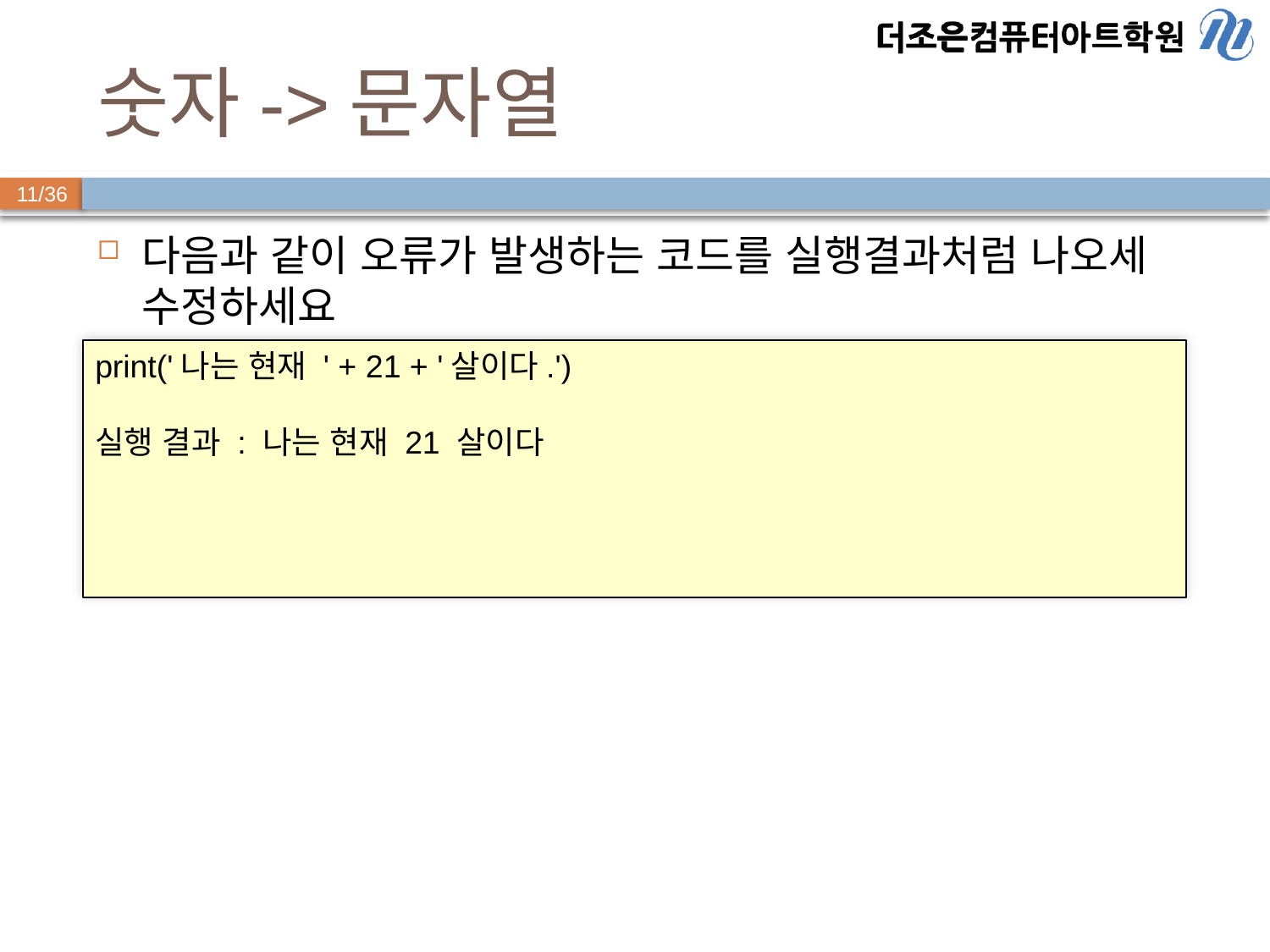

# 숫자->문자열
다음과 같이 오류가 발생하는 코드를 실행결과처럼 나오세 수정하세요
print('나는 현재 ' + 21 + '살이다.')

실행 결과 : 나는 현재 21 살이다